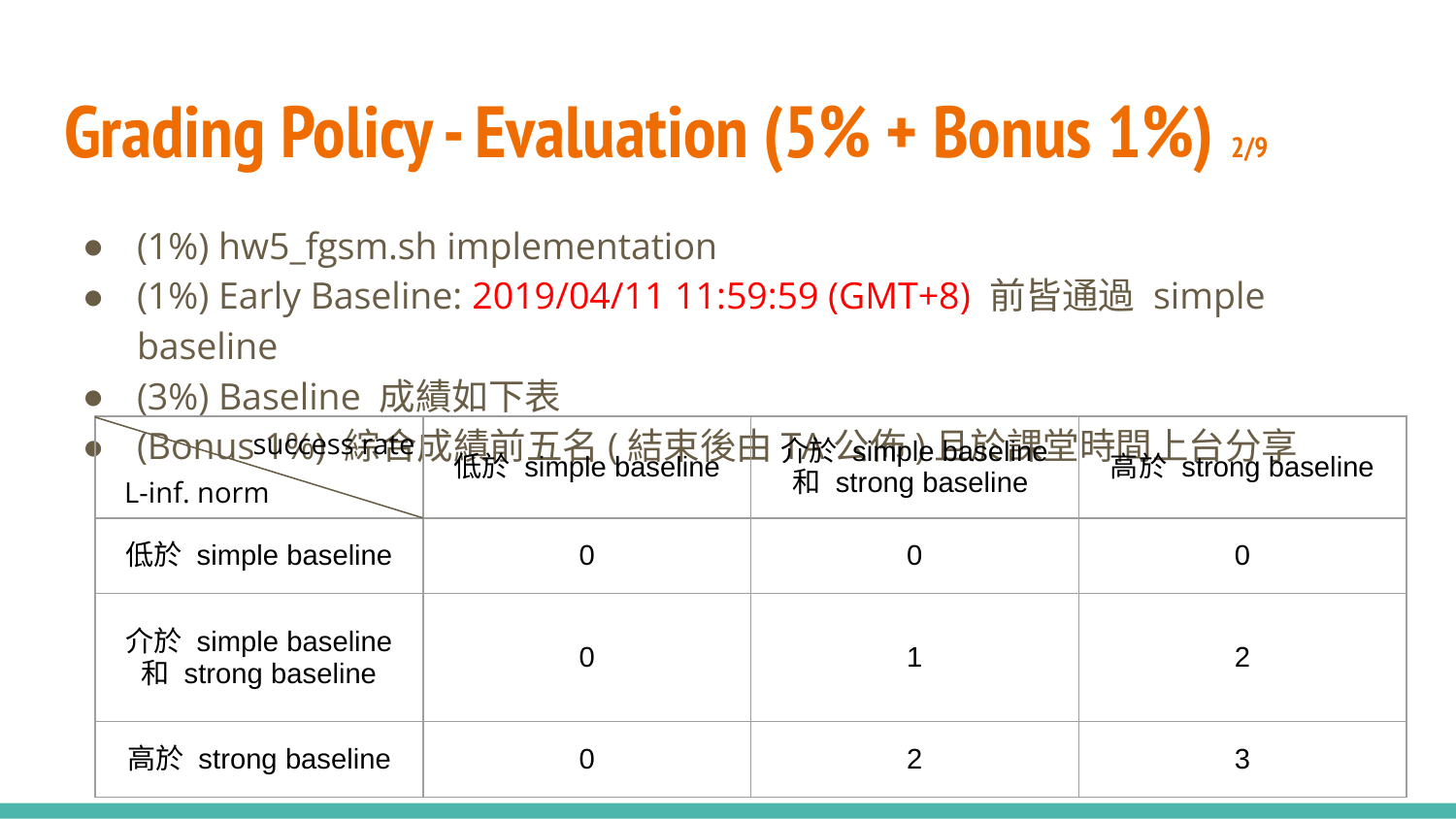

# Grading Policy - Evaluation (5% + Bonus 1%) 2/9
(1%) hw5_fgsm.sh implementation
(1%) Early Baseline: 2019/04/11 11:59:59 (GMT+8) 前皆通過 simple baseline
(3%) Baseline 成績如下表
(Bonus 1%) 綜合成績前五名(結束後由TA公佈)且於課堂時間上台分享
success rate
|  | 低於 simple baseline | 介於 simple baseline 和 strong baseline | 高於 strong baseline |
| --- | --- | --- | --- |
| 低於 simple baseline | 0 | 0 | 0 |
| 介於 simple baseline 和 strong baseline | 0 | 1 | 2 |
| 高於 strong baseline | 0 | 2 | 3 |
L-inf. norm